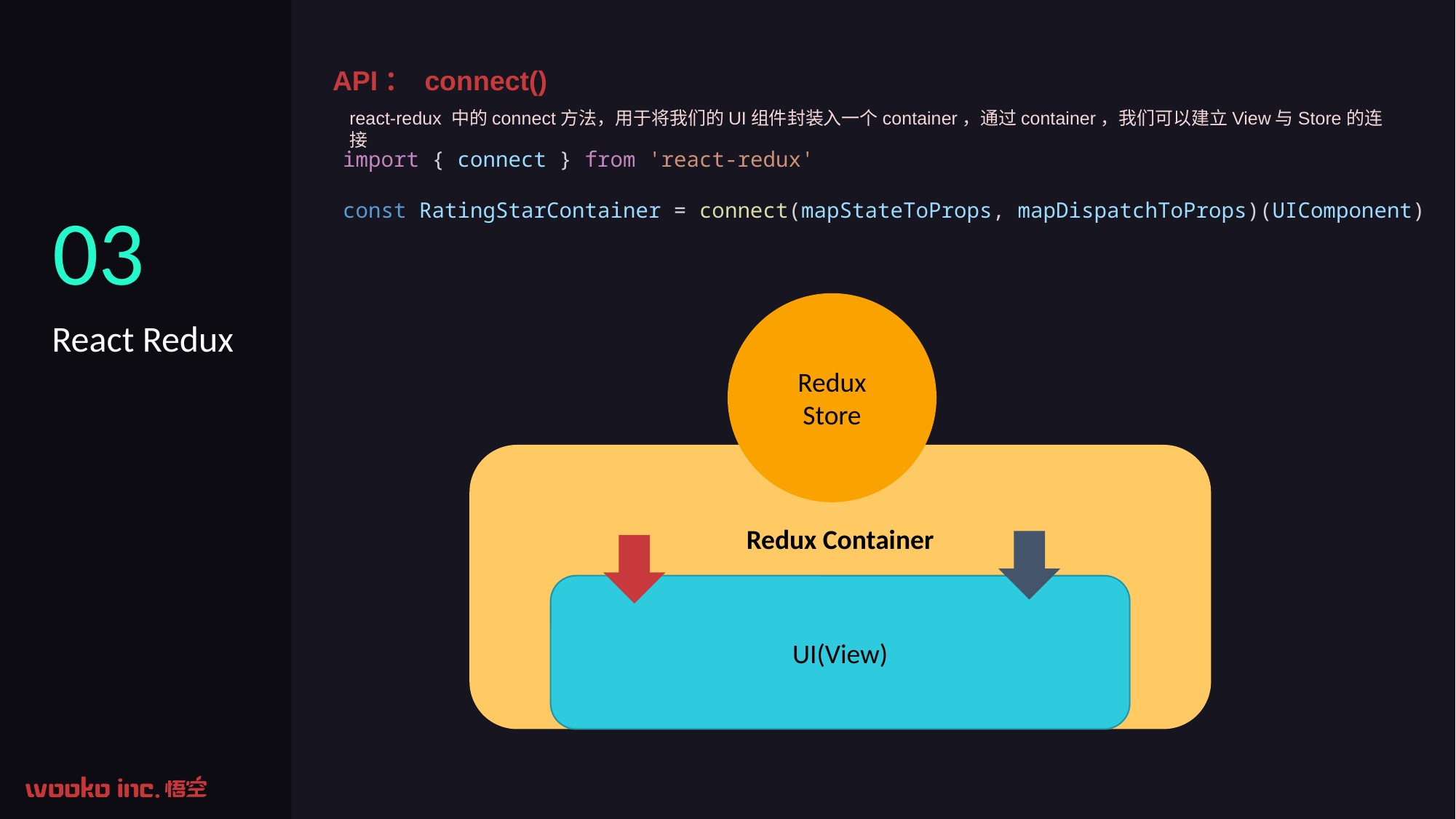

API： connect()
react-redux 中的connect方法，用于将我们的UI组件封装入一个container，通过container，我们可以建立View与Store的连接
import { connect } from 'react-redux'
const RatingStarContainer = connect(mapStateToProps, mapDispatchToProps)(UIComponent)
03
Redux Store
React Redux

Redux Container

UI(View)